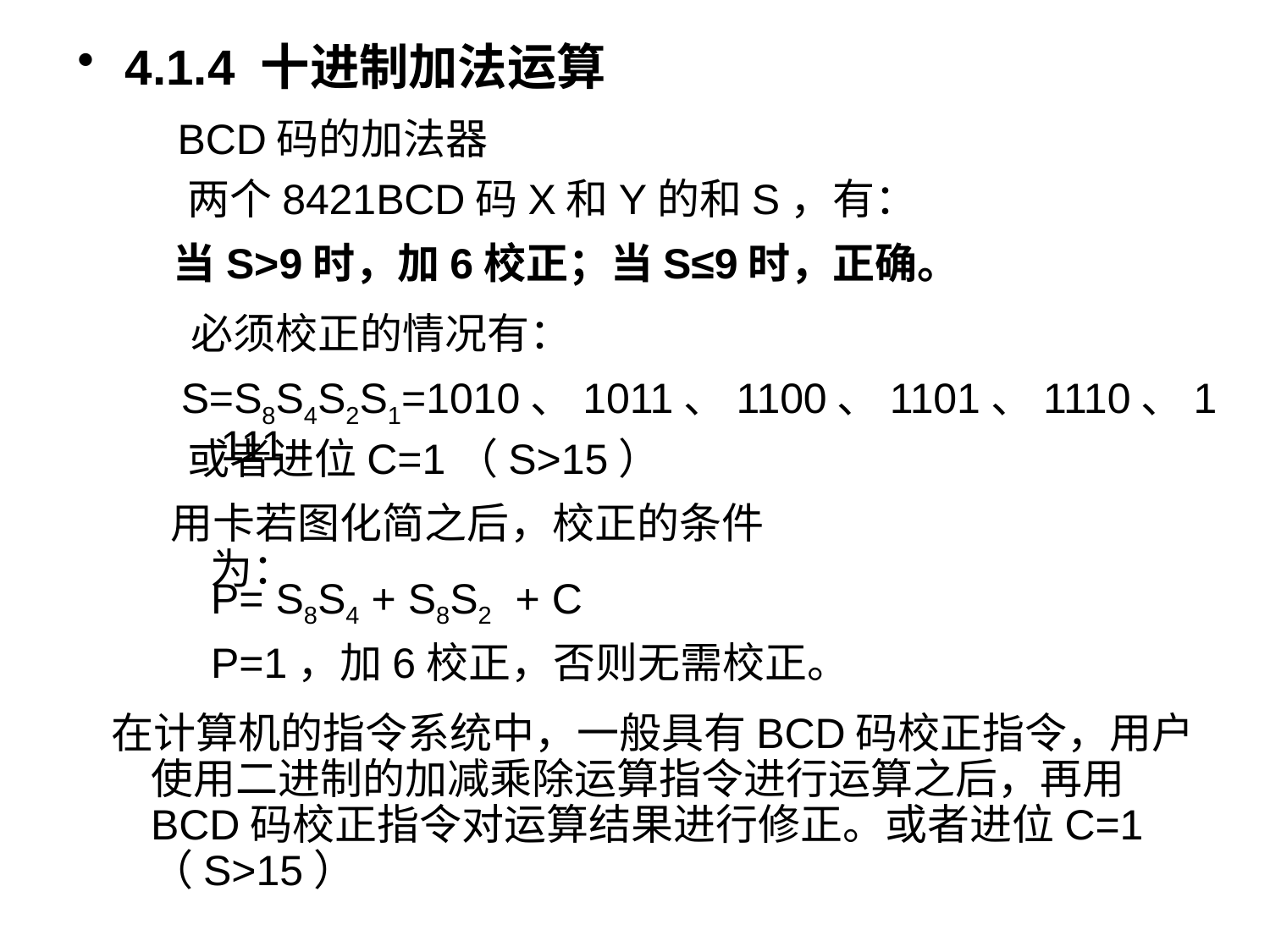

4.1.4 十进制加法运算
BCD码的加法器
两个8421BCD码X和Y的和S，有：
当S>9时，加6校正；当S≤9时，正确。
必须校正的情况有：
S=S8S4S2S1=1010、1011、1100、1101、1110、1111
或者进位C=1（S>15）
用卡若图化简之后，校正的条件为：
P= S8S4 + S8S2  + C
P=1，加6校正，否则无需校正。
在计算机的指令系统中，一般具有BCD码校正指令，用户使用二进制的加减乘除运算指令进行运算之后，再用BCD码校正指令对运算结果进行修正。或者进位C=1（S>15）